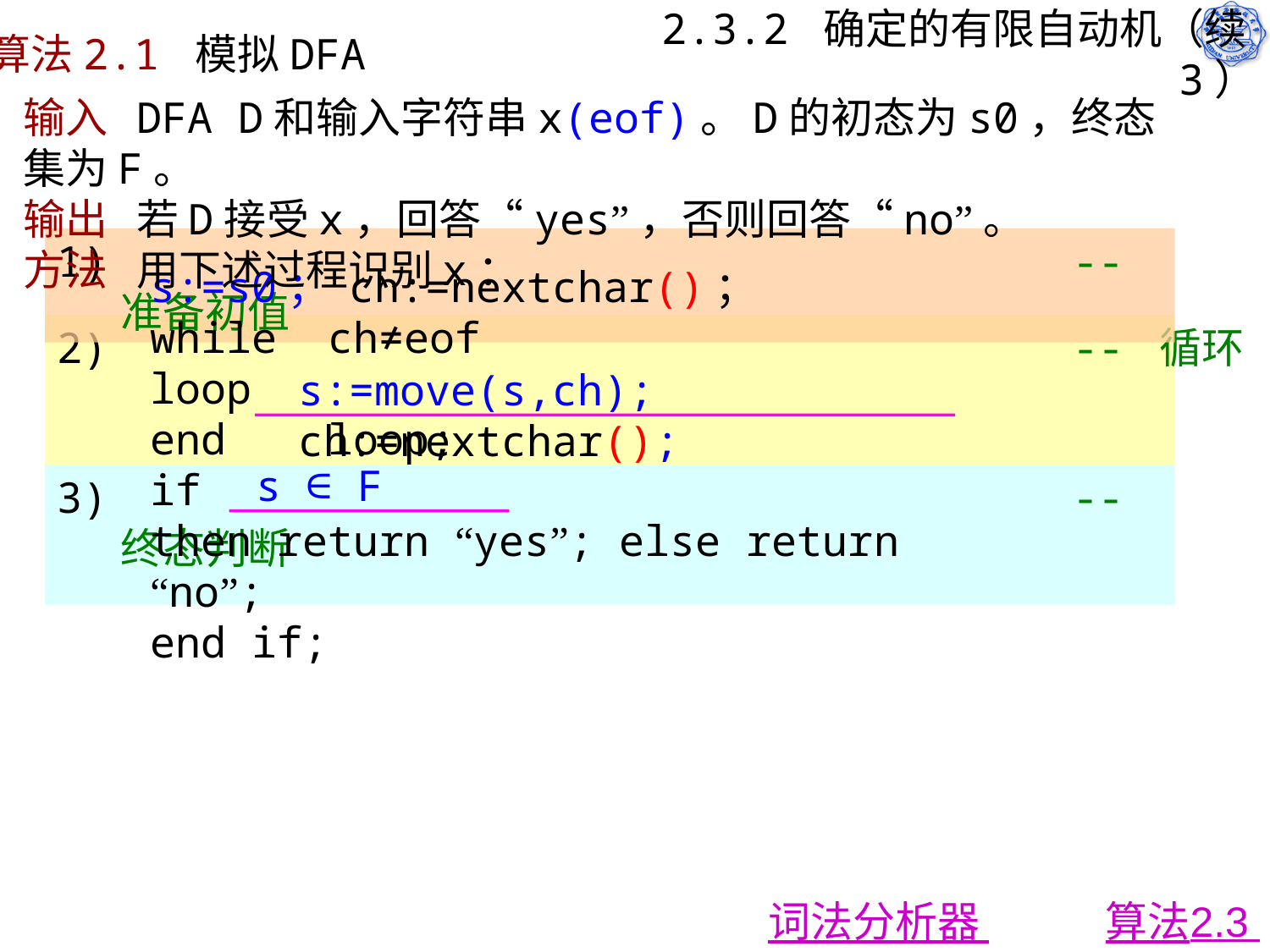

算法2.1 模拟DFA
# 2.3.2 确定的有限自动机（续3）
输入  DFA D和输入字符串x(eof)。D的初态为s0，终态集为F。
输出   若D接受x，回答“yes”，否则回答“no”。
方法   用下述过程识别x：
1)                                      -- 准备初值
s:=s0； ch:=nextchar()；
while  ch≠eof
loop
end    loop;
if
then return “yes”; else return “no”;
end if;
2)                                      -- 循环
s:=move(s,ch);  ch:=nextchar();

s ∈ F
3)                                      -- 终态判断

词法分析器
算法2.3